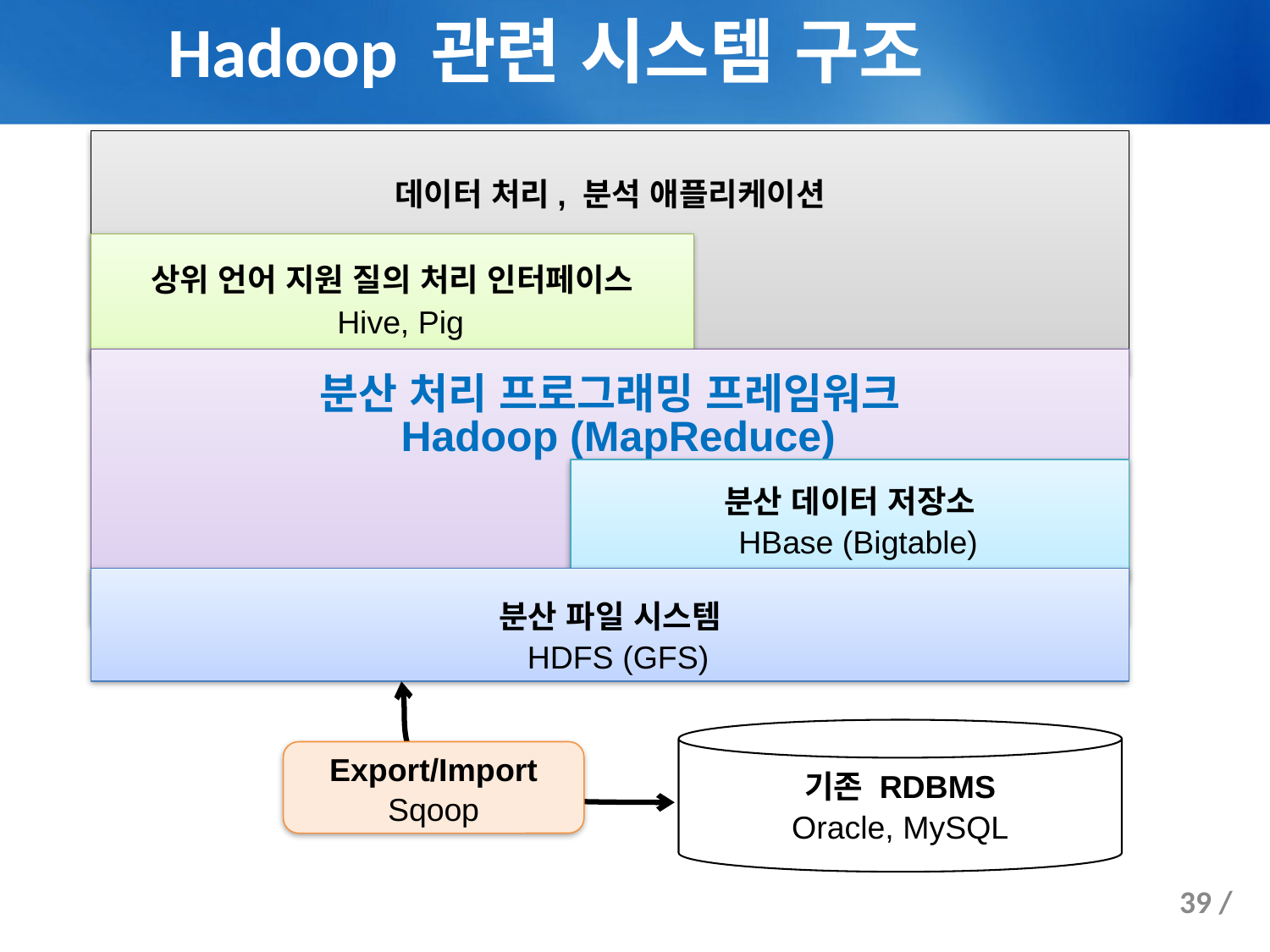

# Hadoop 관련 시스템 구조
데이터 처리, 분석 애플리케이션

상위 언어 지원 질의 처리 인터페이스
Hive, Pig
분산 처리 프로그래밍 프레임워크
Hadoop (MapReduce)

분산 데이터 저장소
HBase (Bigtable)
분산 파일 시스템
HDFS (GFS)

기존 RDBMS
Oracle, MySQL
Export/Import
Sqoop
39 /